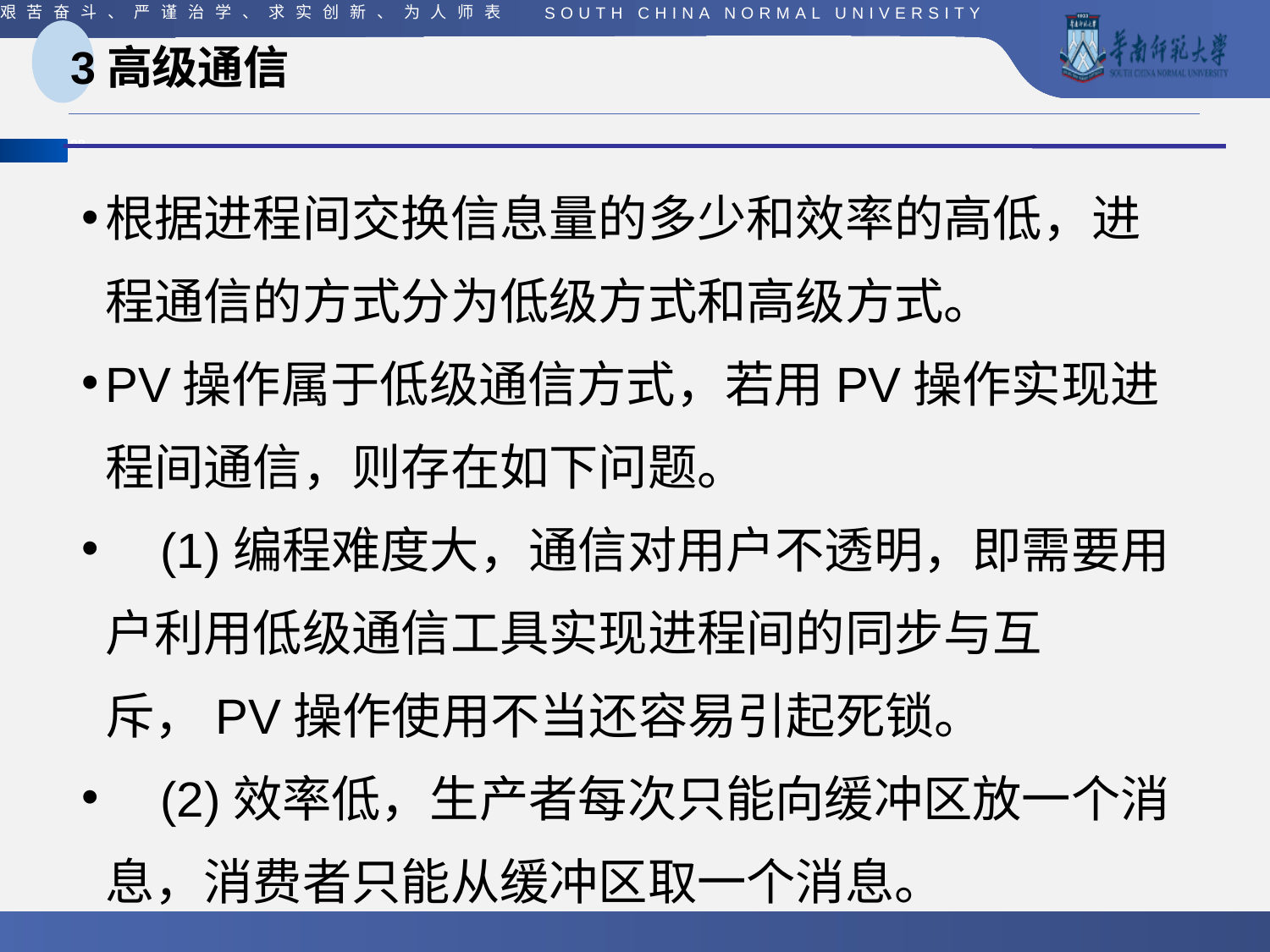

# 3高级通信
根据进程间交换信息量的多少和效率的高低，进程通信的方式分为低级方式和高级方式。
PV操作属于低级通信方式，若用PV操作实现进程间通信，则存在如下问题。
    (1)编程难度大，通信对用户不透明，即需要用户利用低级通信工具实现进程间的同步与互斥，PV操作使用不当还容易引起死锁。
    (2)效率低，生产者每次只能向缓冲区放一个消息，消费者只能从缓冲区取一个消息。

98